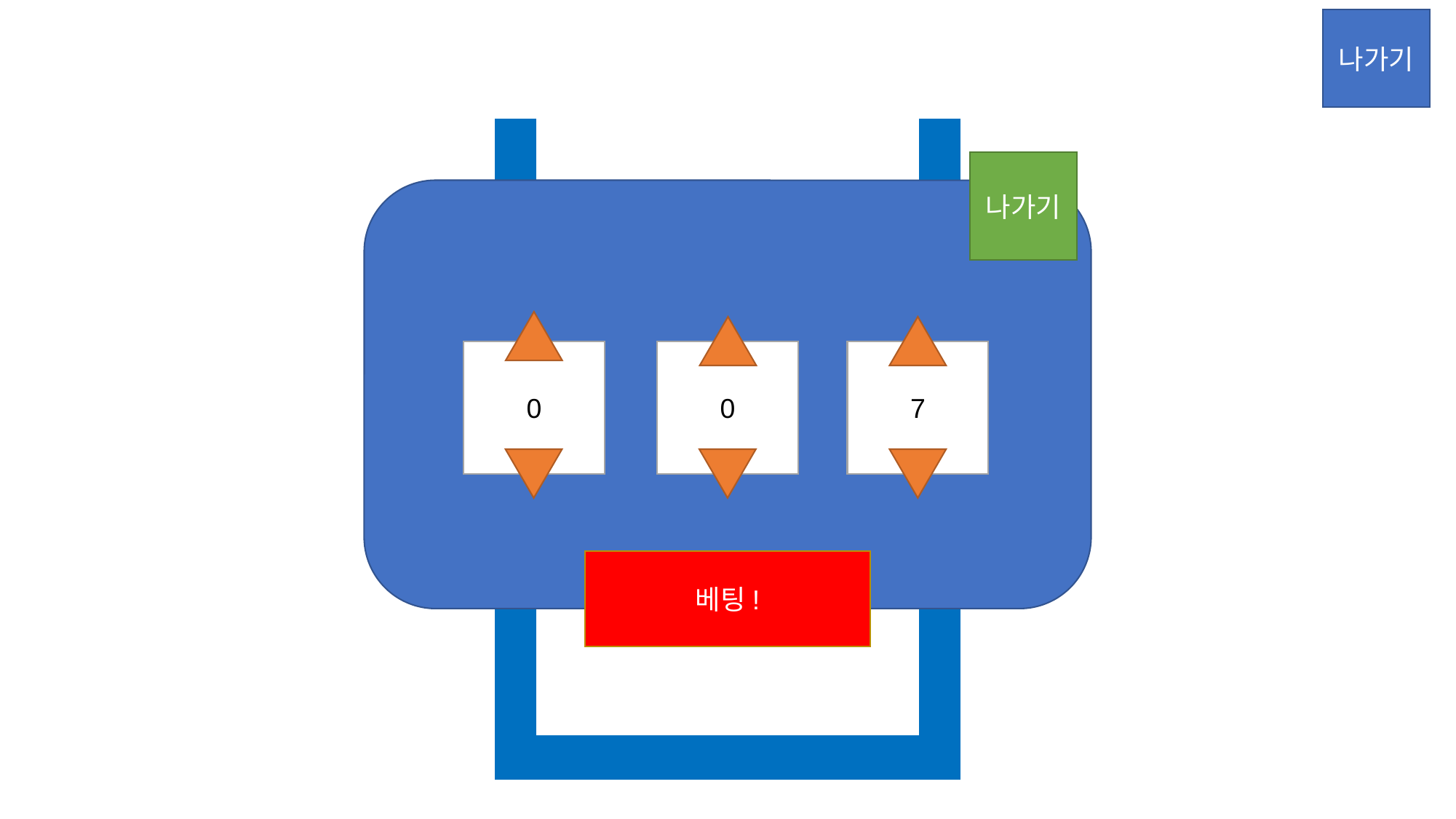

나가기

나가기

0
0
7
뽑기버튼
멈추기
버튼

베팅!